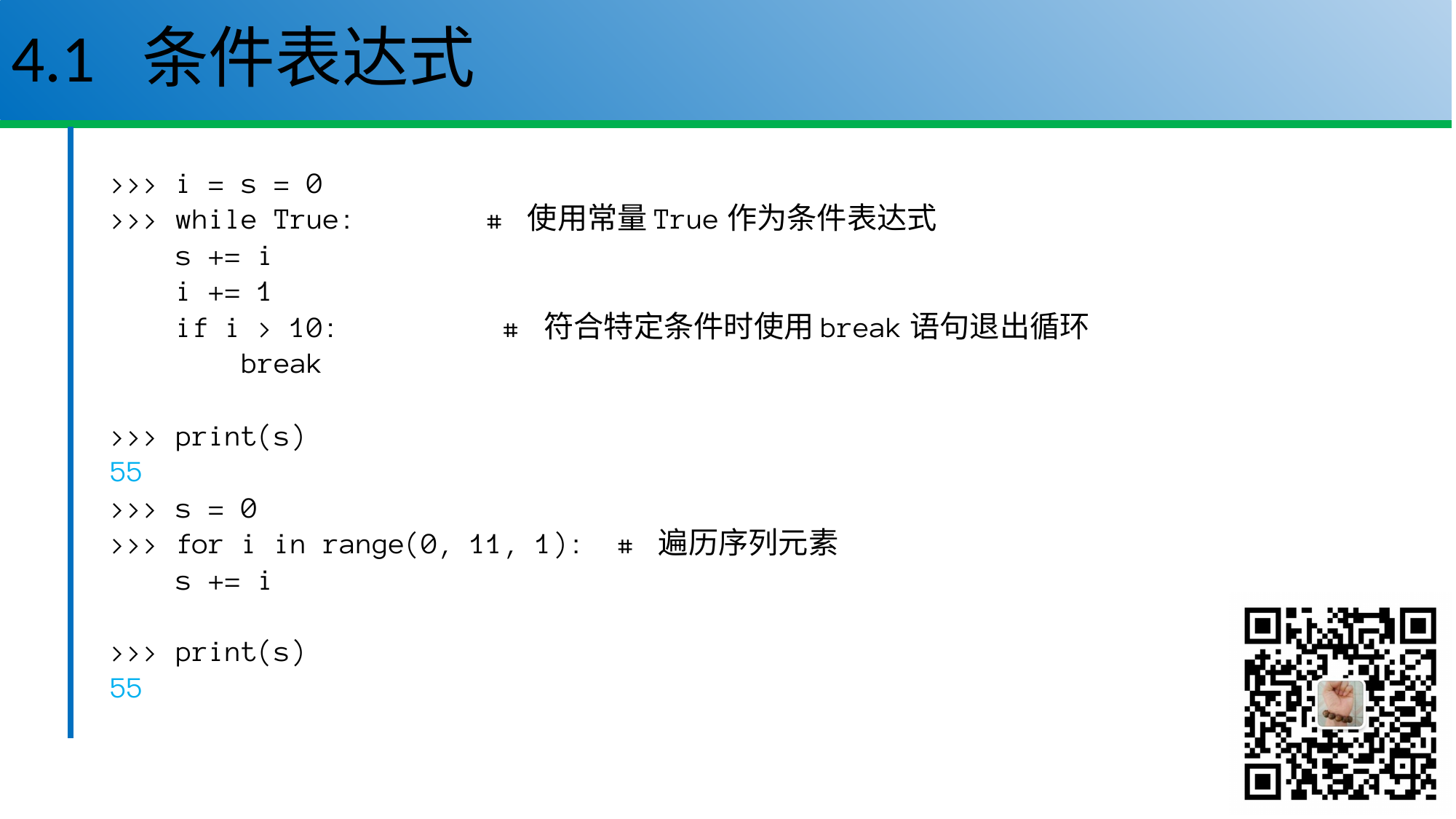

# 4.1  条件表达式
>>> i = s = 0
>>> while True:        # 使用常量True作为条件表达式
    s += i
    i += 1
    if i > 10:          # 符合特定条件时使用break语句退出循环
        break

>>> print(s)
55
>>> s = 0
>>> for i in range(0, 11, 1):  # 遍历序列元素
    s += i

>>> print(s)
55
7